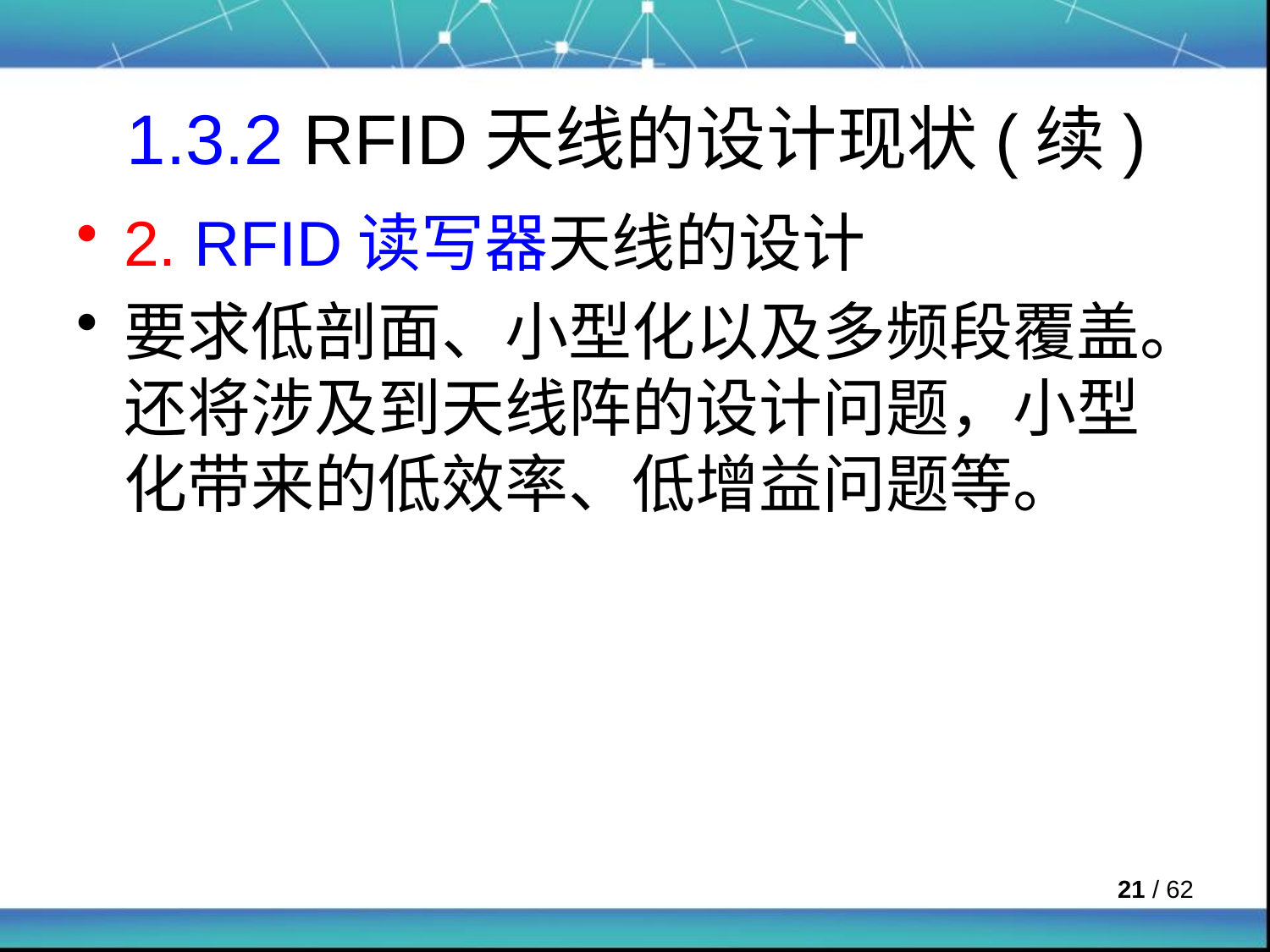

# 1.3.2 RFID天线的设计现状(续)
2. RFID读写器天线的设计
要求低剖面、小型化以及多频段覆盖。还将涉及到天线阵的设计问题，小型化带来的低效率、低增益问题等。

21 / 62